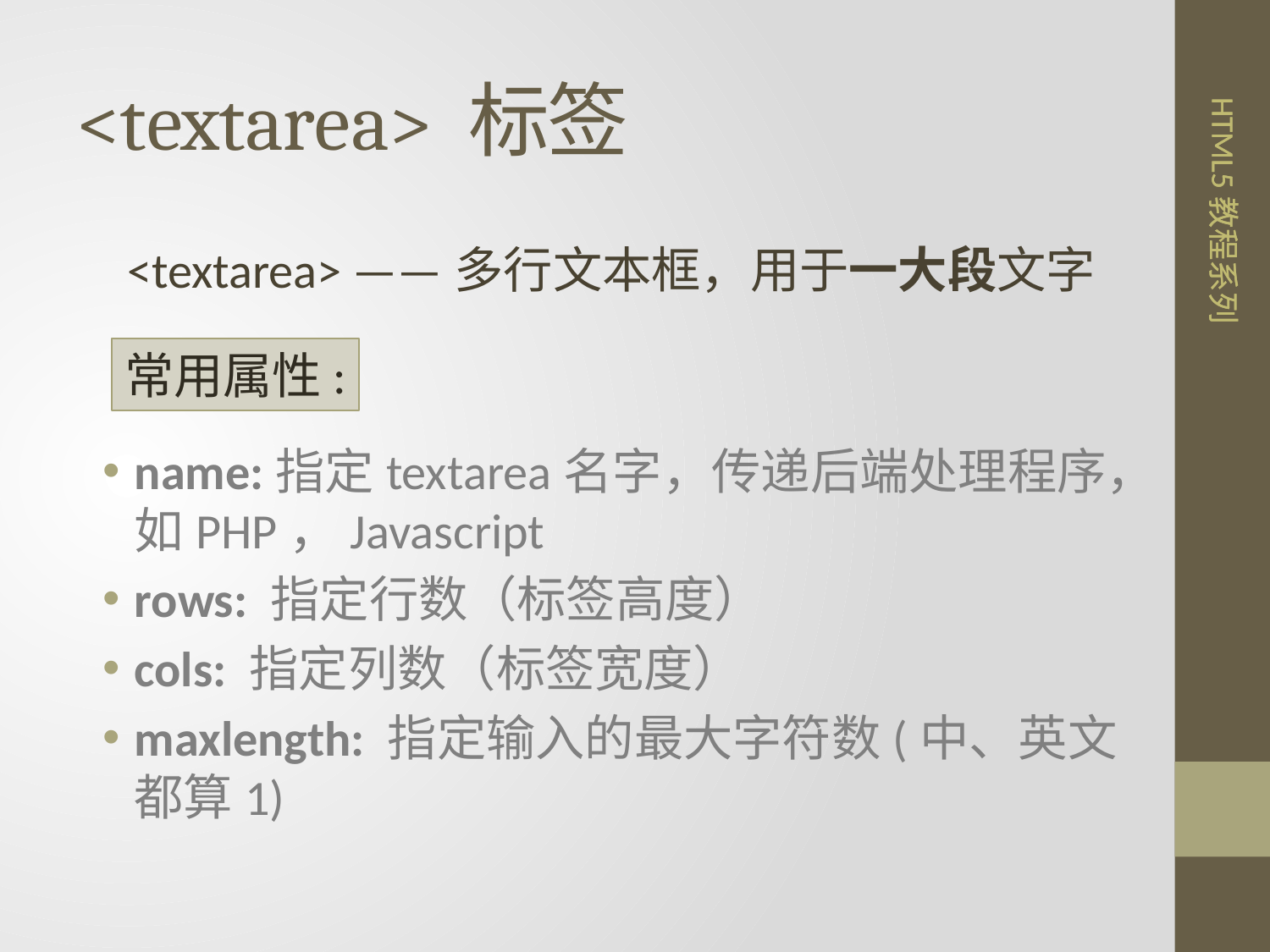

# <textarea> 标签
<textarea> ——多行文本框，用于一大段文字
常用属性:
name:指定textarea名字，传递后端处理程序，如PHP，Javascript
rows: 指定行数（标签高度）
cols: 指定列数（标签宽度）
maxlength: 指定输入的最大字符数(中、英文都算1)